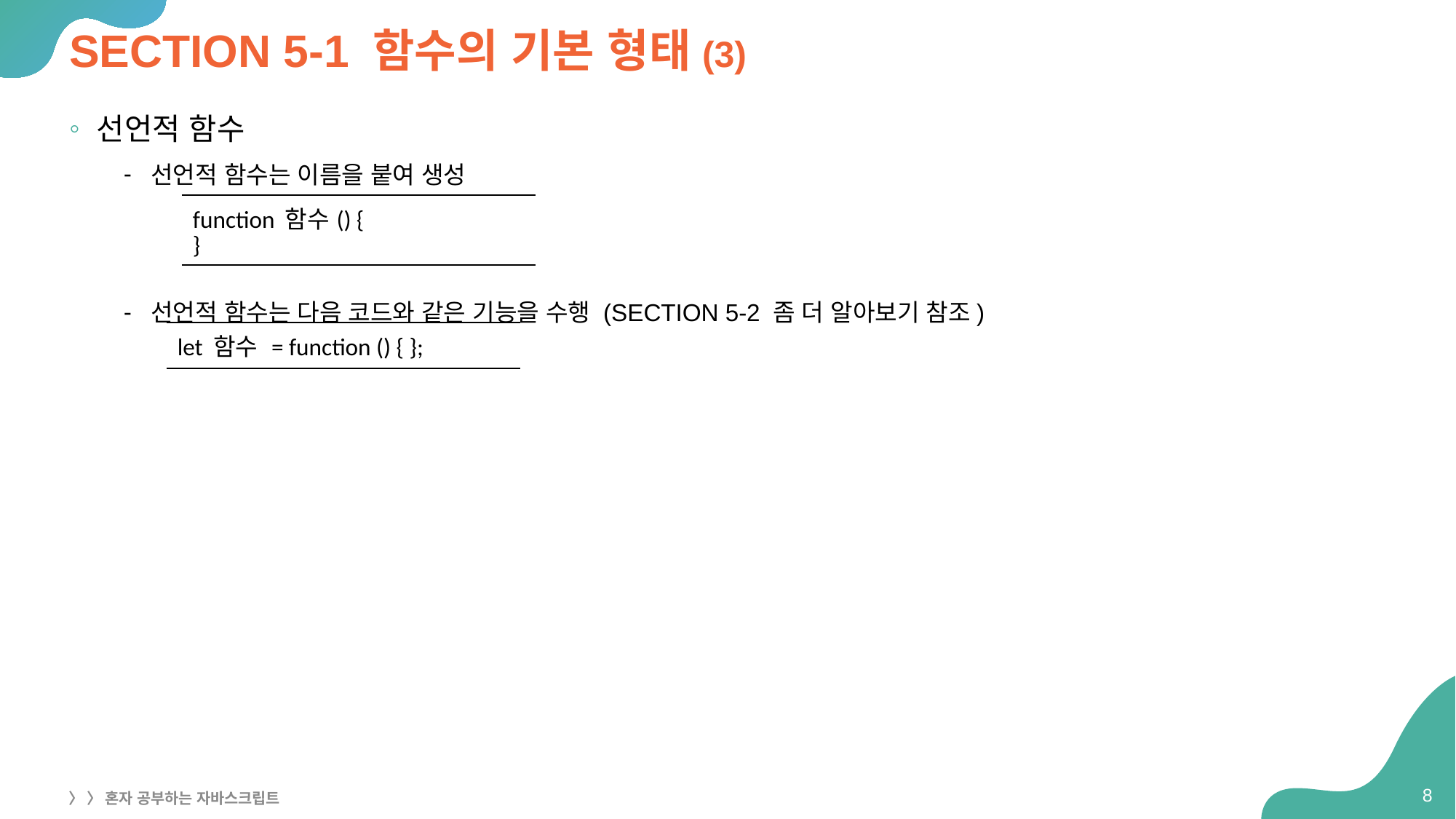

# SECTION 5-1 함수의 기본 형태(3)
선언적 함수
선언적 함수는 이름을 붙여 생성

선언적 함수는 다음 코드와 같은 기능을 수행 (SECTION 5-2 좀 더 알아보기 참조)
| function 함수() { } |
| --- |
| let 함수 = function () { }; |
| --- |
8
〉 〉 혼자 공부하는 자바스크립트